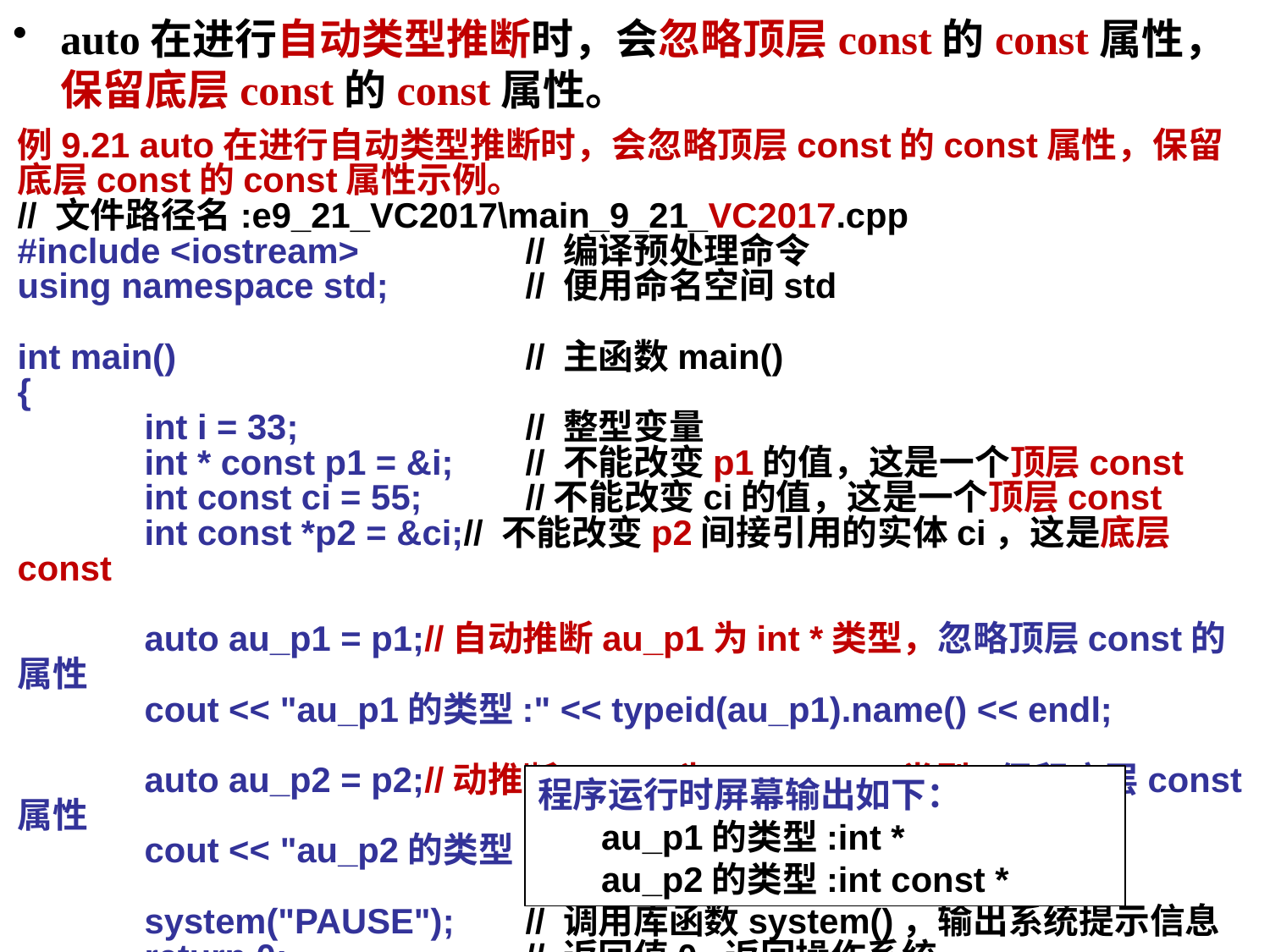

auto在进行自动类型推断时，会忽略顶层const的const属性，保留底层const的const属性。
例9.21 auto在进行自动类型推断时，会忽略顶层const的const属性，保留底层const的const属性示例。
// 文件路径名:e9_21_VC2017\main_9_21_VC2017.cpp
#include <iostream>            	// 编译预处理命令
using namespace std;		// 便用命名空间std

int main()			// 主函数main()
{
	int i = 33;		// 整型变量
	int * const p1 = &i;	// 不能改变p1的值，这是一个顶层const
	int const ci = 55;	//不能改变ci的值，这是一个顶层const
	int const *p2 = &ci;// 不能改变p2间接引用的实体ci，这是底层const

	auto au_p1 = p1;//自动推断au_p1为int *类型，忽略顶层const的属性
	cout << "au_p1的类型:" << typeid(au_p1).name() << endl;

	auto au_p2 = p2;//动推断au_p2为int const *类型,保留底层const属性
	cout << "au_p2的类型:" << typeid(au_p2).name() << endl;

	system("PAUSE");	// 调用库函数system()，输出系统提示信息
	return 0;        		// 返回值0, 返回操作系统
}
程序运行时屏幕输出如下：
au_p1的类型:int *
au_p2的类型:int const *